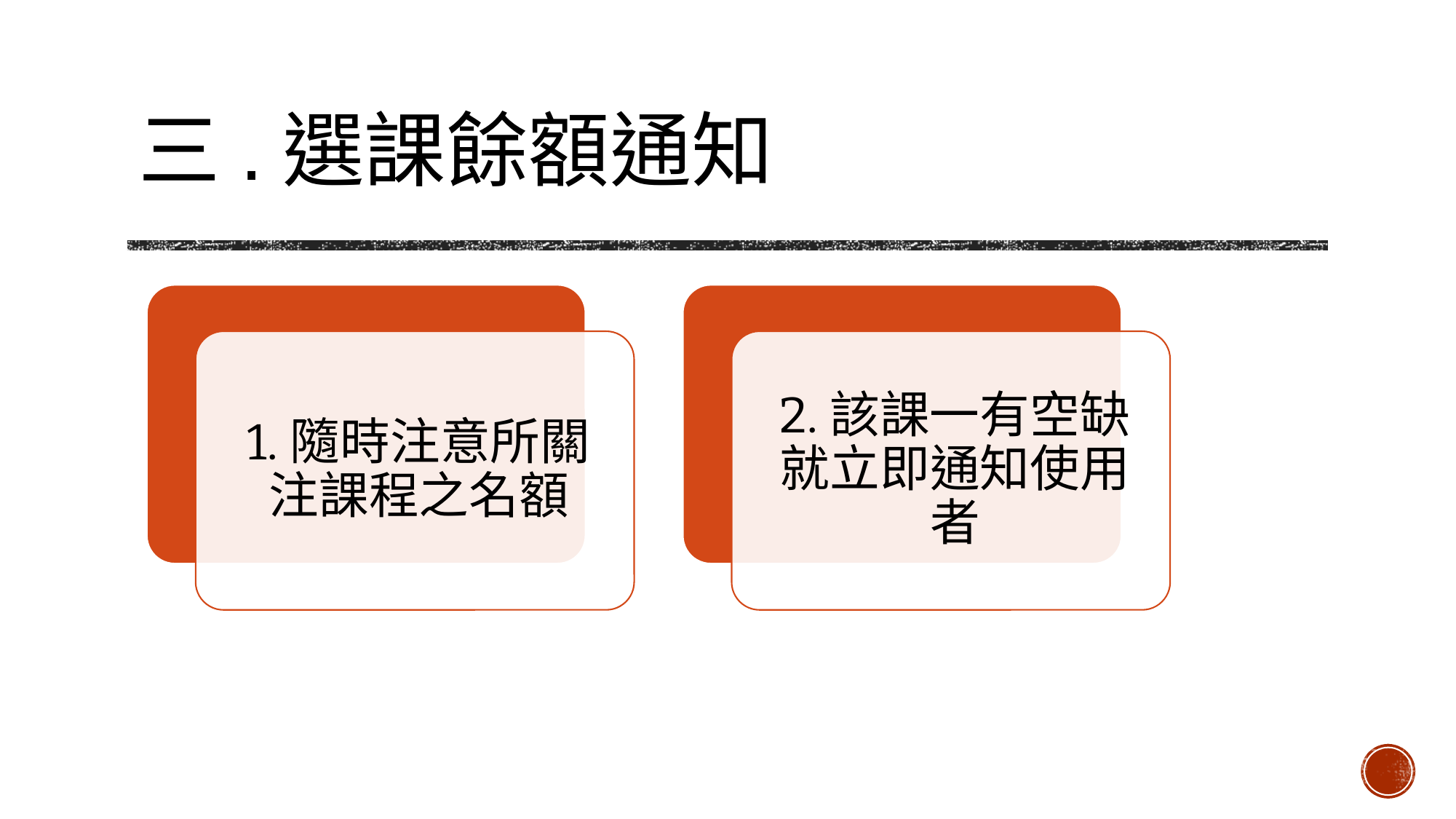

# 三.選課餘額通知

1.隨時注意所關注課程之名額
2.該課一有空缺就立即通知使用者